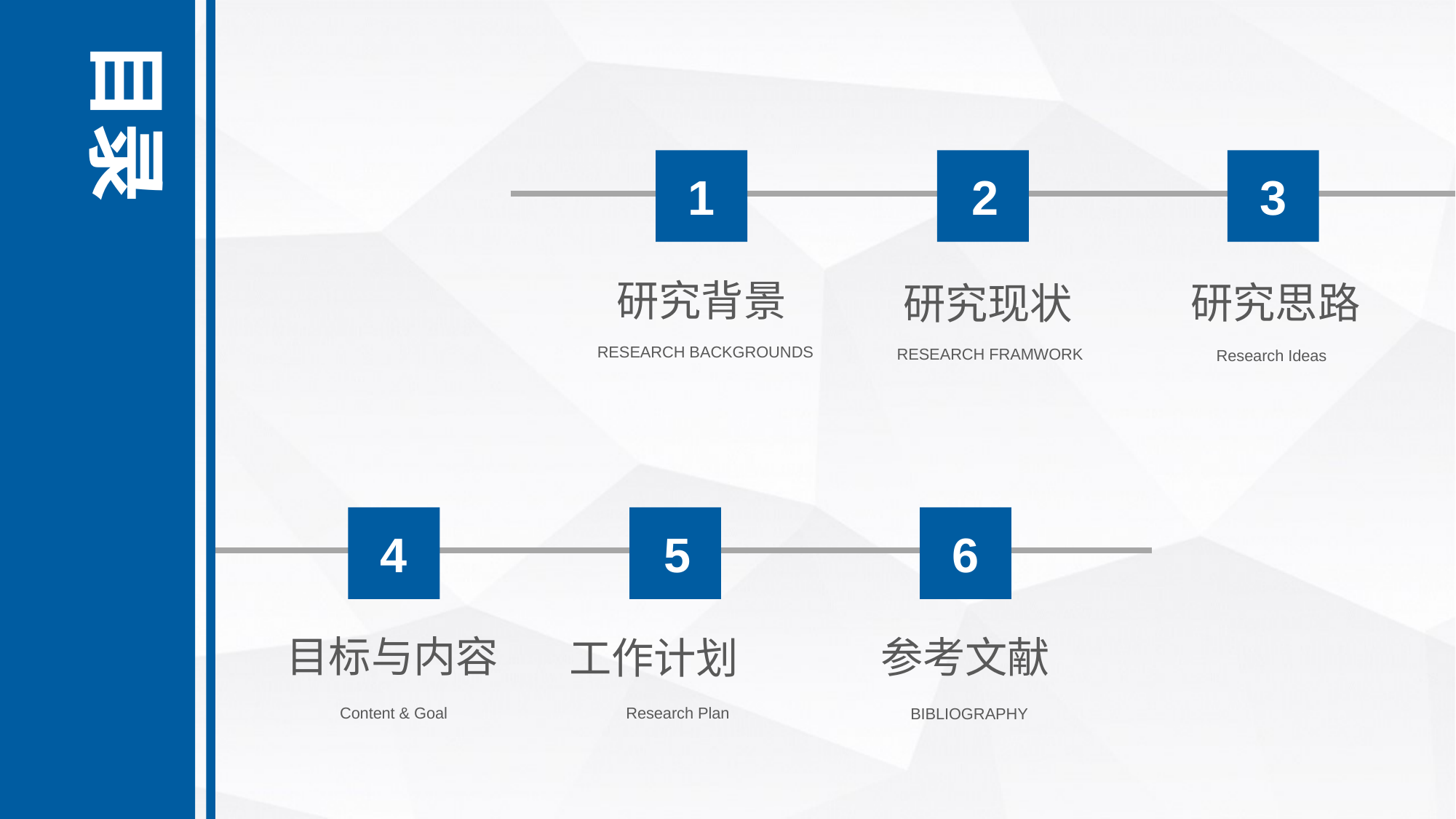

目录

1

2

3
研究背景
研究思路
研究现状

RESEARCH BACKGROUNDS
RESEARCH FRAMWORK
Research Ideas

4

5

6
目标与内容
参考文献
工作计划
Content & Goal

Research Plan
BIBLIOGRAPHY